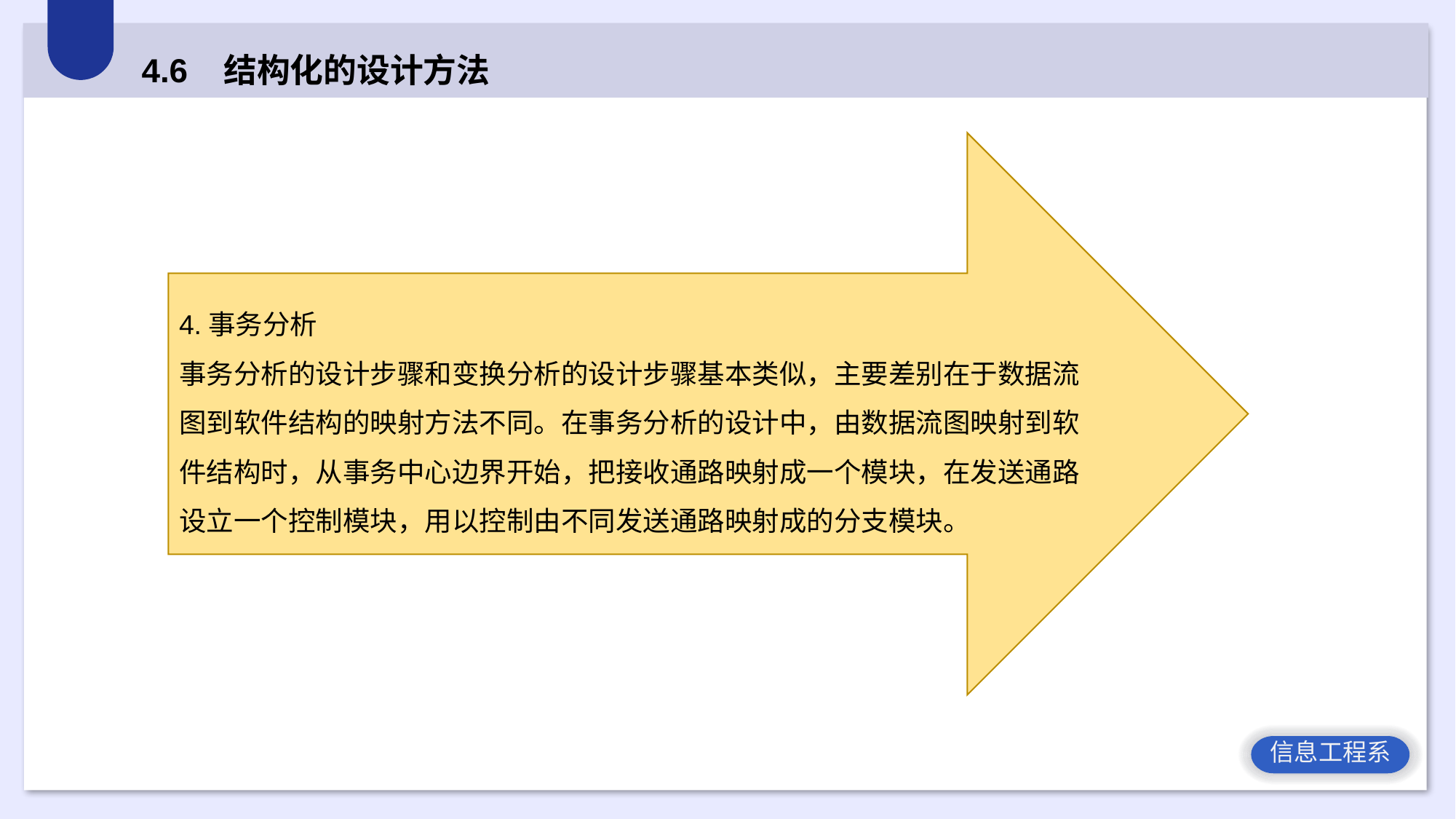

4.6   结构化的设计方法
4.事务分析
事务分析的设计步骤和变换分析的设计步骤基本类似，主要差别在于数据流图到软件结构的映射方法不同。在事务分析的设计中，由数据流图映射到软件结构时，从事务中心边界开始，把接收通路映射成一个模块，在发送通路设立一个控制模块，用以控制由不同发送通路映射成的分支模块。